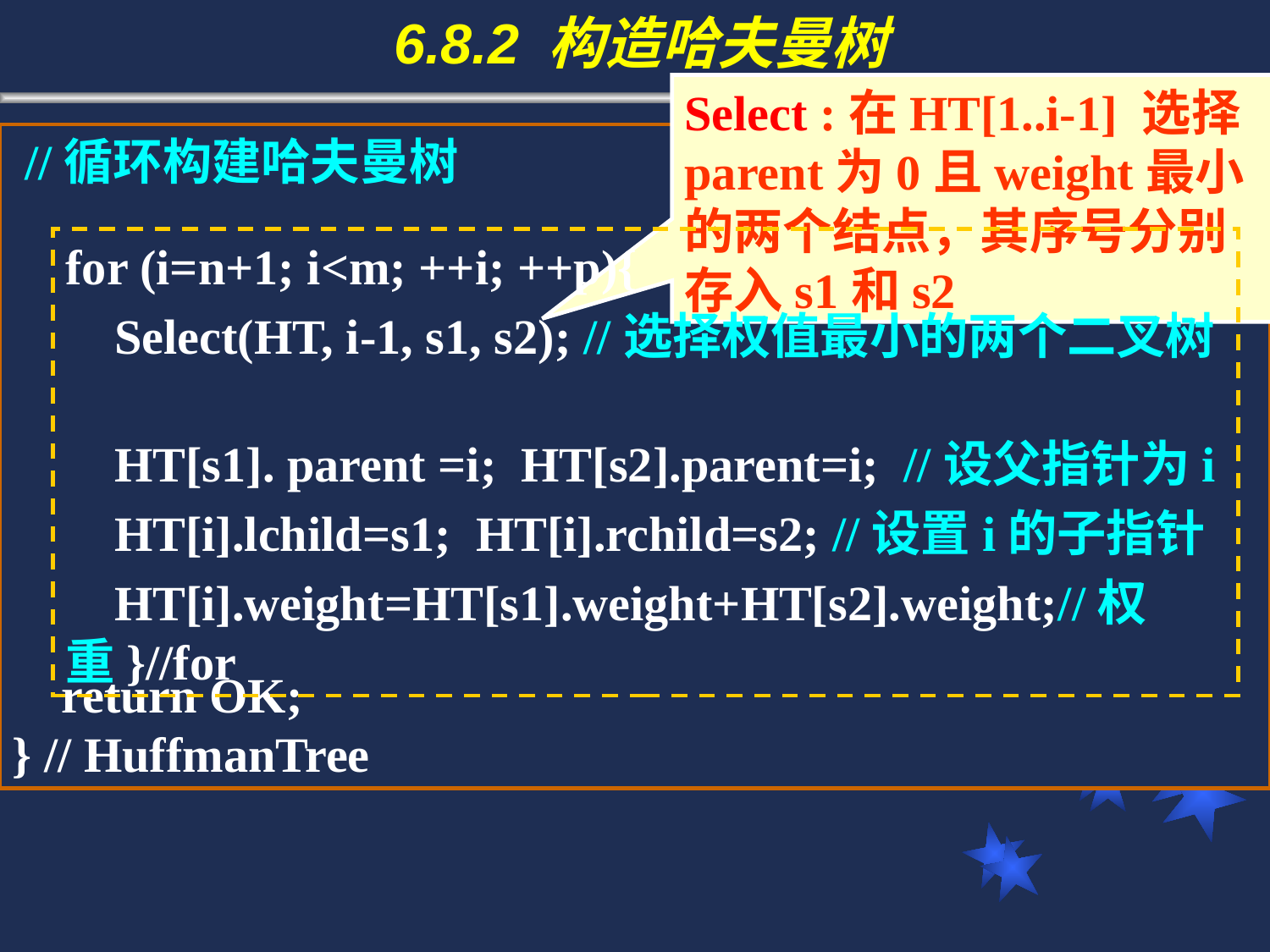

6.8.2 构造哈夫曼树
Select :在HT[1..i-1] 选择parent为0且weight最小的两个结点，其序号分别存入s1和s2
 //循环构建哈夫曼树

    return OK;
} // HuffmanTree
for (i=n+1; i<m; ++i; ++p){
    Select(HT, i-1, s1, s2); //选择权值最小的两个二叉树
    HT[s1]. parent =i;  HT[s2].parent=i;  //设父指针为i
    HT[i].lchild=s1;  HT[i].rchild=s2; //设置i的子指针
    HT[i].weight=HT[s1].weight+HT[s2].weight;//权重}//for